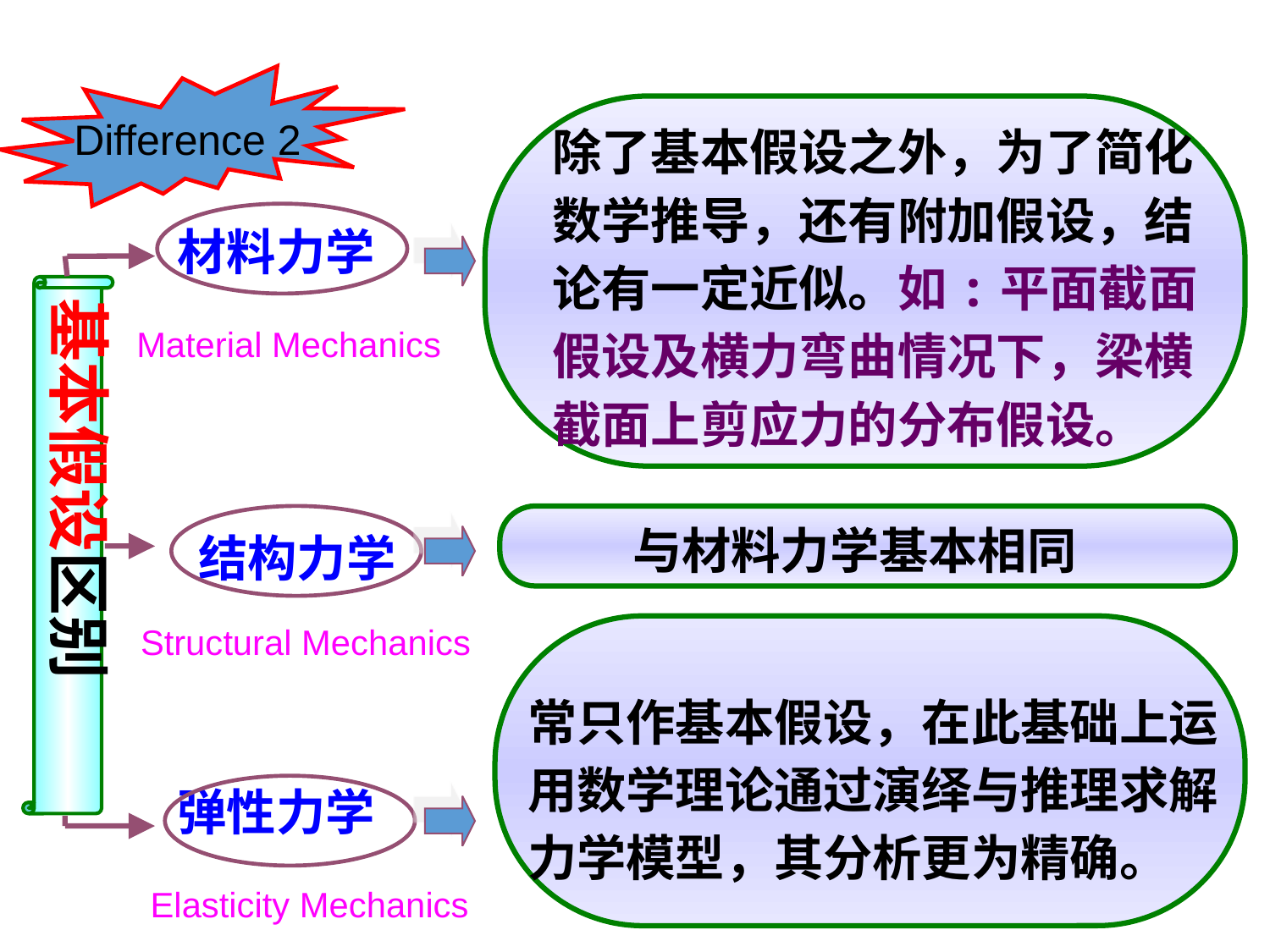

Difference 2

除了基本假设之外，为了简化数学推导，还有附加假设，结论有一定近似。如:平面截面假设及横力弯曲情况下，梁横截面上剪应力的分布假设。

材料力学

基本假设区别
Material Mechanics
与材料力学基本相同

结构力学

Structural Mechanics

常只作基本假设，在此基础上运用数学理论通过演绎与推理求解力学模型，其分析更为精确。

弹性力学

Elasticity Mechanics